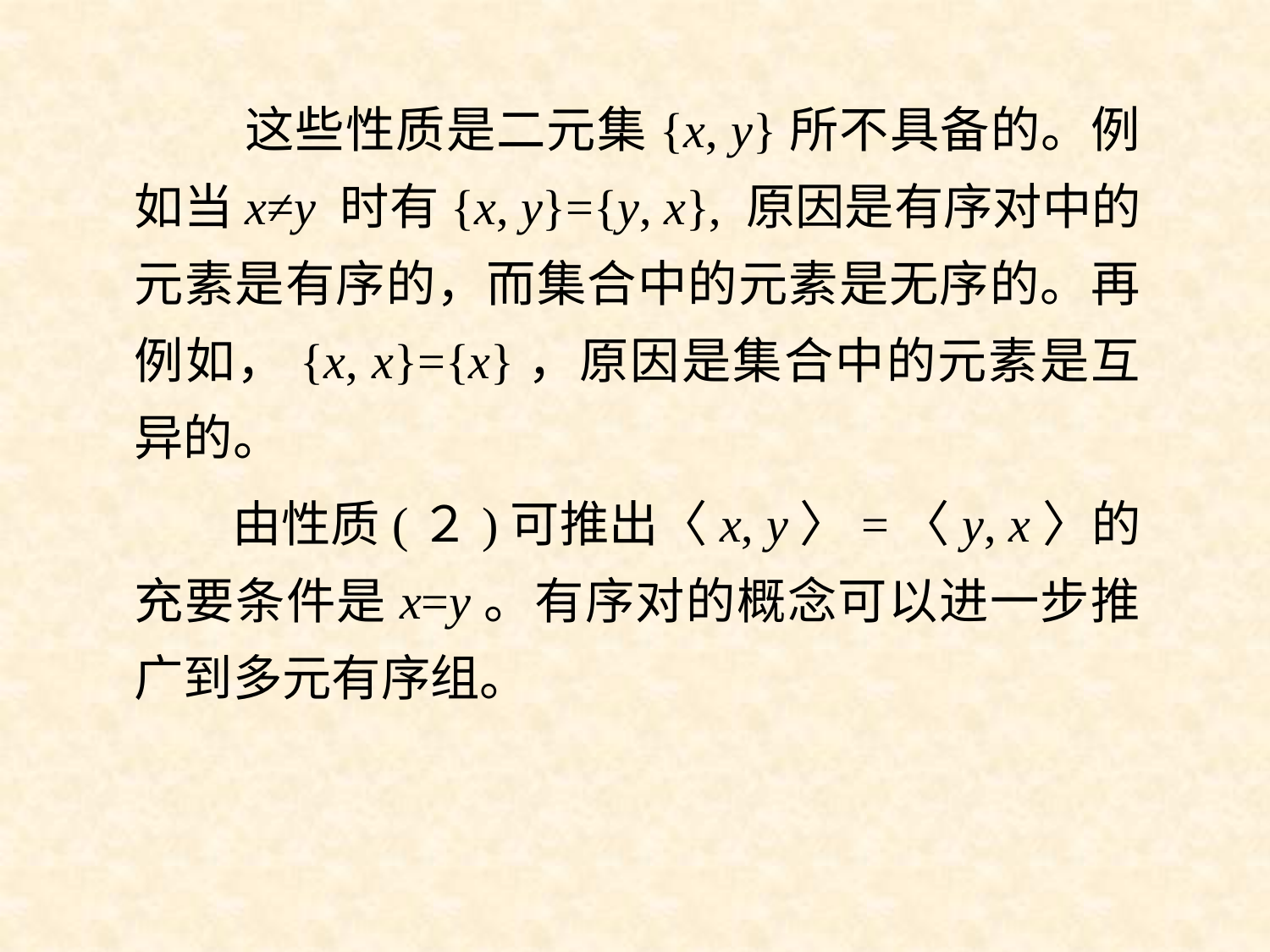

这些性质是二元集{x, y}所不具备的。例如当x≠y 时有{x, y}={y, x}, 原因是有序对中的元素是有序的，而集合中的元素是无序的。再例如，{x, x}={x}，原因是集合中的元素是互异的。
            由性质(２)可推出〈x, y〉=〈y, x〉的充要条件是x=y。有序对的概念可以进一步推广到多元有序组。